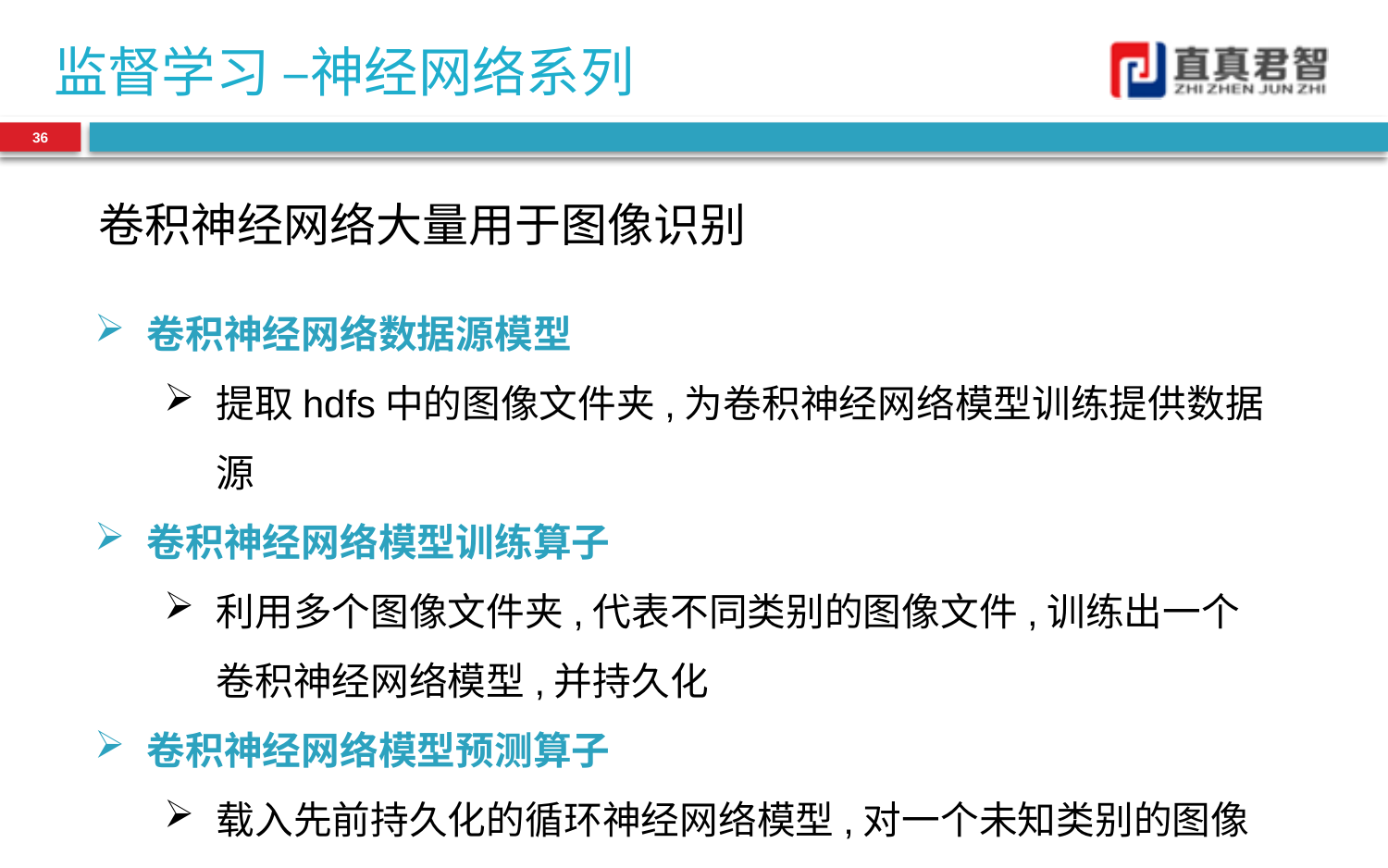

# 监督学习 –神经网络系列
36
卷积神经网络大量用于图像识别

卷积神经网络数据源模型
提取hdfs中的图像文件夹,为卷积神经网络模型训练提供数据源
卷积神经网络模型训练算子
利用多个图像文件夹,代表不同类别的图像文件,训练出一个卷积神经网络模型,并持久化
卷积神经网络模型预测算子
载入先前持久化的循环神经网络模型,对一个未知类别的图像做出预测